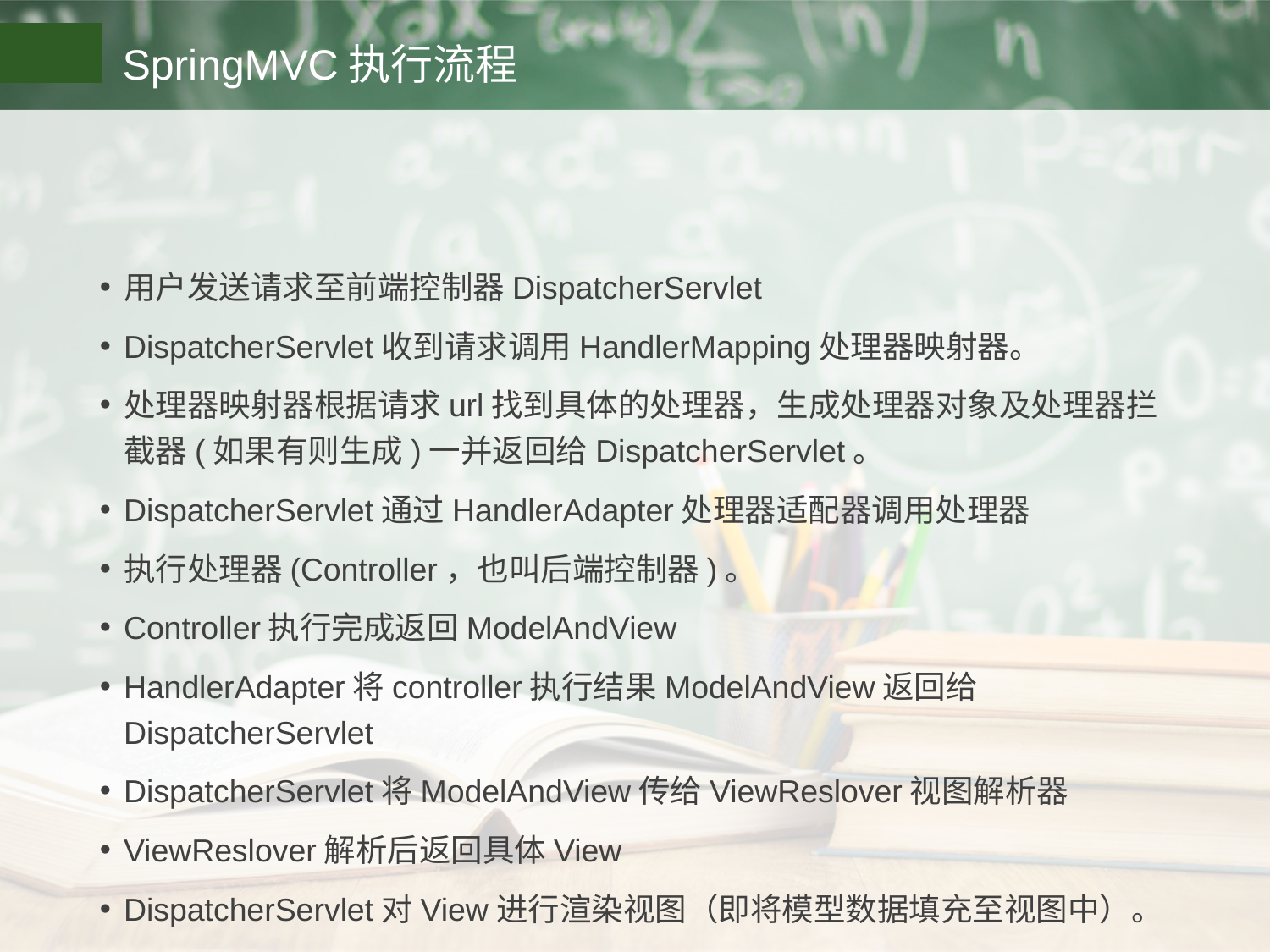

# SpringMVC执行流程
用户发送请求至前端控制器DispatcherServlet
DispatcherServlet收到请求调用HandlerMapping处理器映射器。
处理器映射器根据请求url找到具体的处理器，生成处理器对象及处理器拦截器(如果有则生成)一并返回给DispatcherServlet。
DispatcherServlet通过HandlerAdapter处理器适配器调用处理器
执行处理器(Controller，也叫后端控制器)。
Controller执行完成返回ModelAndView
HandlerAdapter将controller执行结果ModelAndView返回给DispatcherServlet
DispatcherServlet将ModelAndView传给ViewReslover视图解析器
ViewReslover解析后返回具体View
DispatcherServlet对View进行渲染视图（即将模型数据填充至视图中）。
DispatcherServlet响应用户